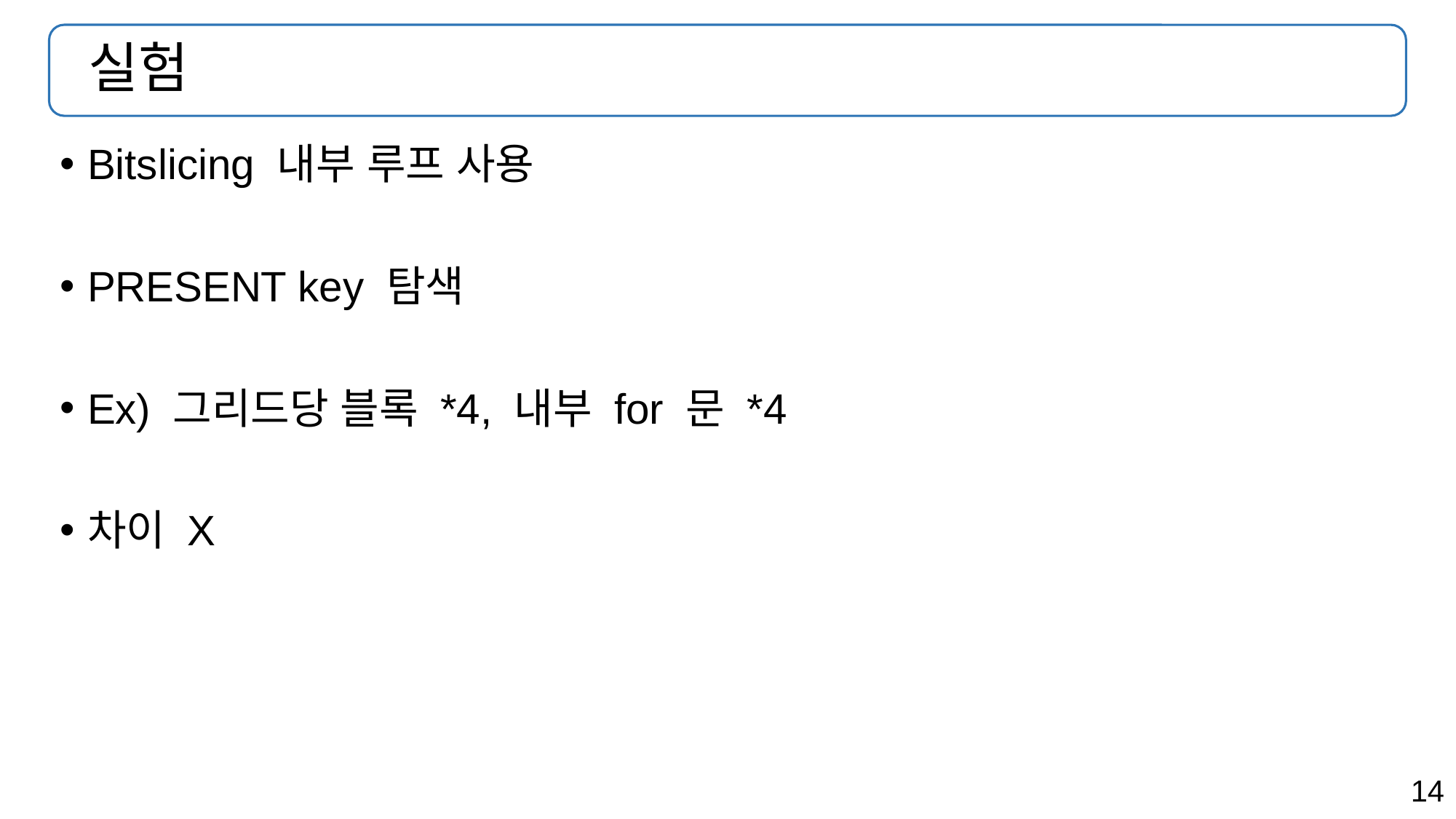

# 실험
Bitslicing 내부 루프 사용

PRESENT key 탐색

Ex) 그리드당 블록 *4, 내부 for 문 *4

차이 X